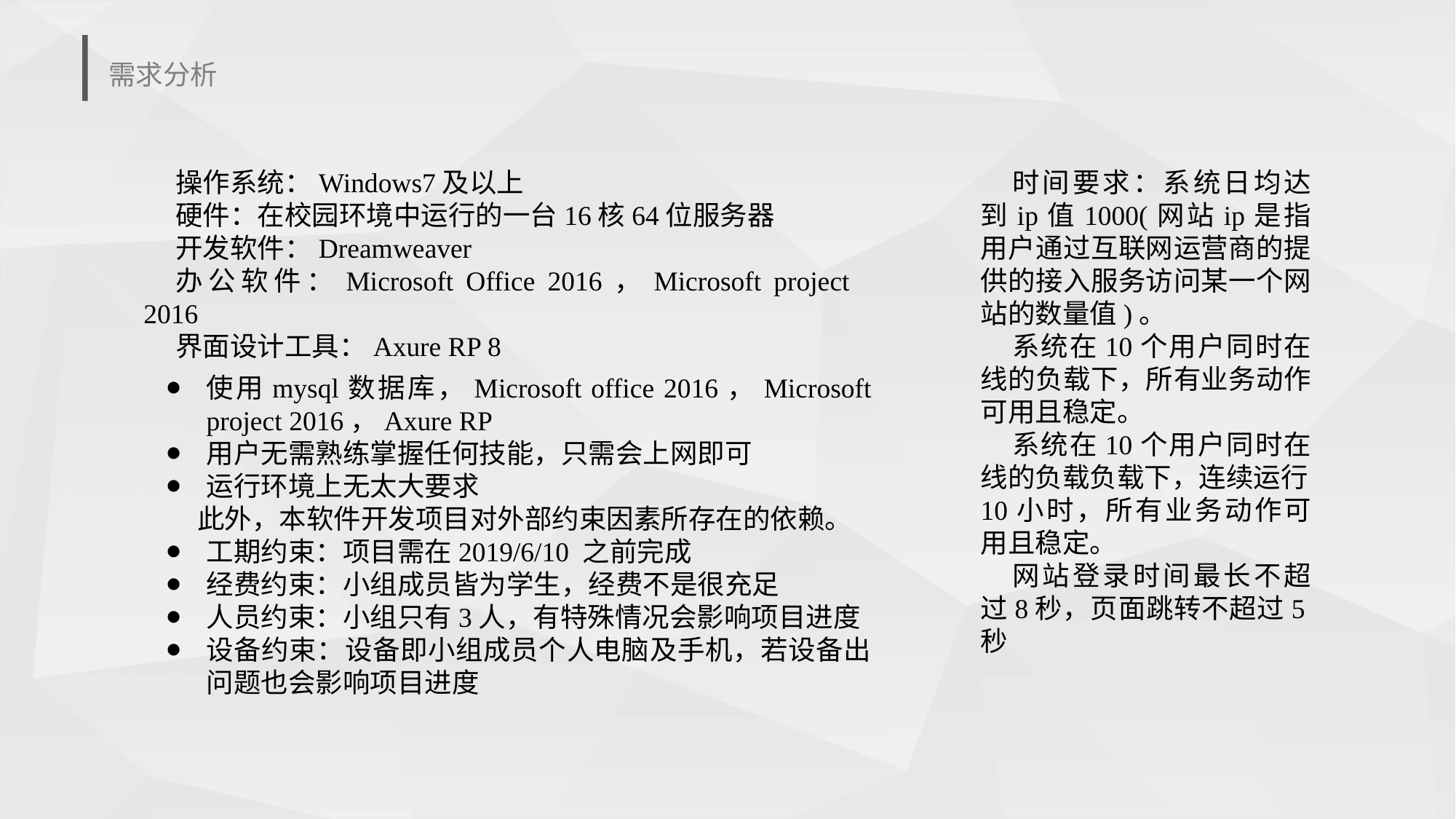

# 需求分析
操作系统：Windows7及以上
硬件：在校园环境中运行的一台16核64位服务器
开发软件：Dreamweaver
办公软件：Microsoft Office 2016，Microsoft project 2016
界面设计工具：Axure RP 8
时间要求：系统日均达到ip值1000(网站ip是指用户通过互联网运营商的提供的接入服务访问某一个网站的数量值)。
系统在10个用户同时在线的负载下，所有业务动作可用且稳定。
系统在10个用户同时在线的负载负载下，连续运行10小时，所有业务动作可用且稳定。
网站登录时间最长不超过8秒，页面跳转不超过5秒
使用mysql数据库，Microsoft office 2016，Microsoft project 2016，Axure RP
用户无需熟练掌握任何技能，只需会上网即可
运行环境上无太大要求
此外，本软件开发项目对外部约束因素所存在的依赖。
工期约束：项目需在2019/6/10 之前完成
经费约束：小组成员皆为学生，经费不是很充足
人员约束：小组只有3人，有特殊情况会影响项目进度
设备约束：设备即小组成员个人电脑及手机，若设备出问题也会影响项目进度